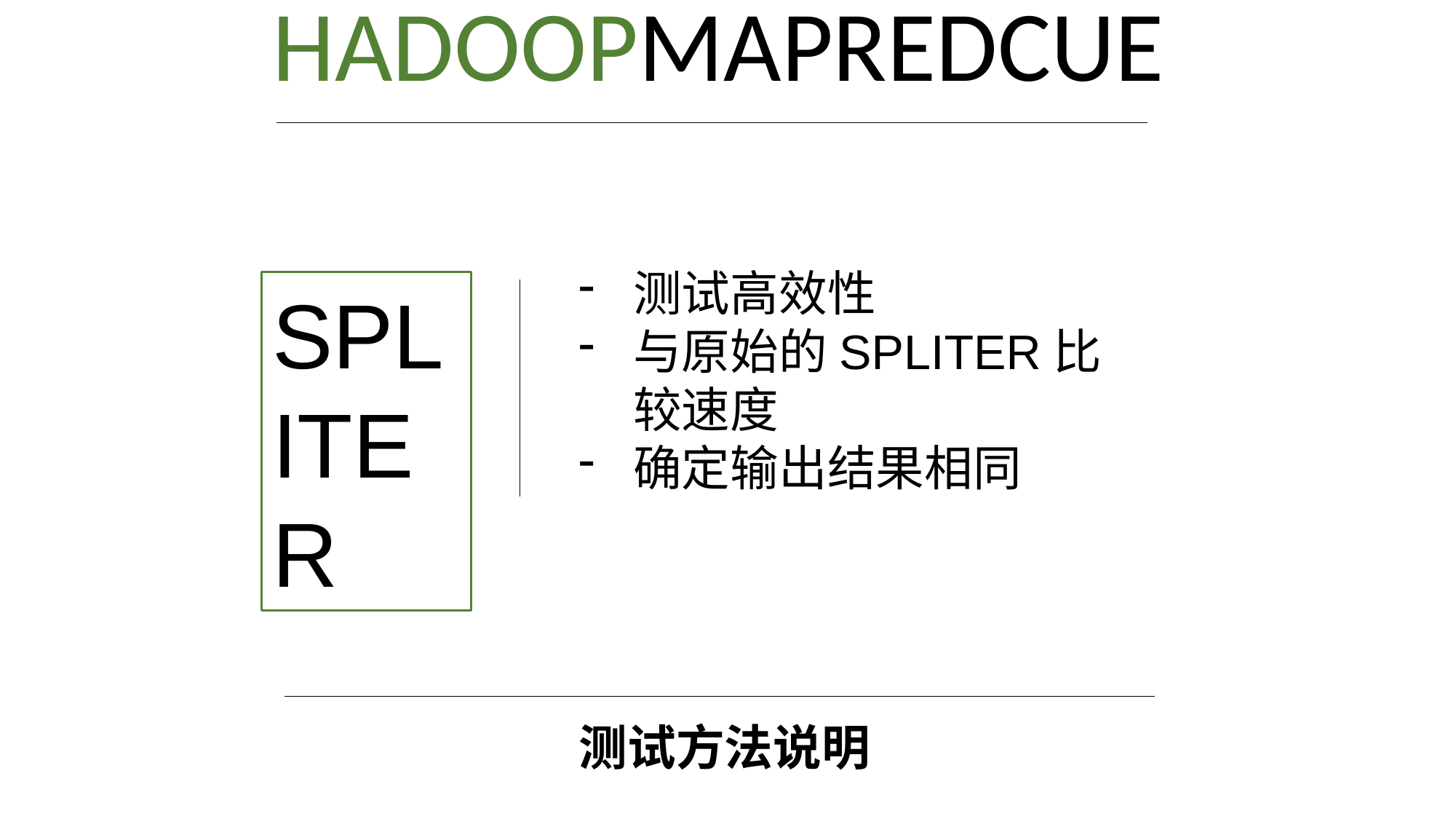

# HADOOPMAPREDCUE
测试高效性
与原始的SPLITER比较速度
确定输出结果相同
SPLITER
测试方法说明